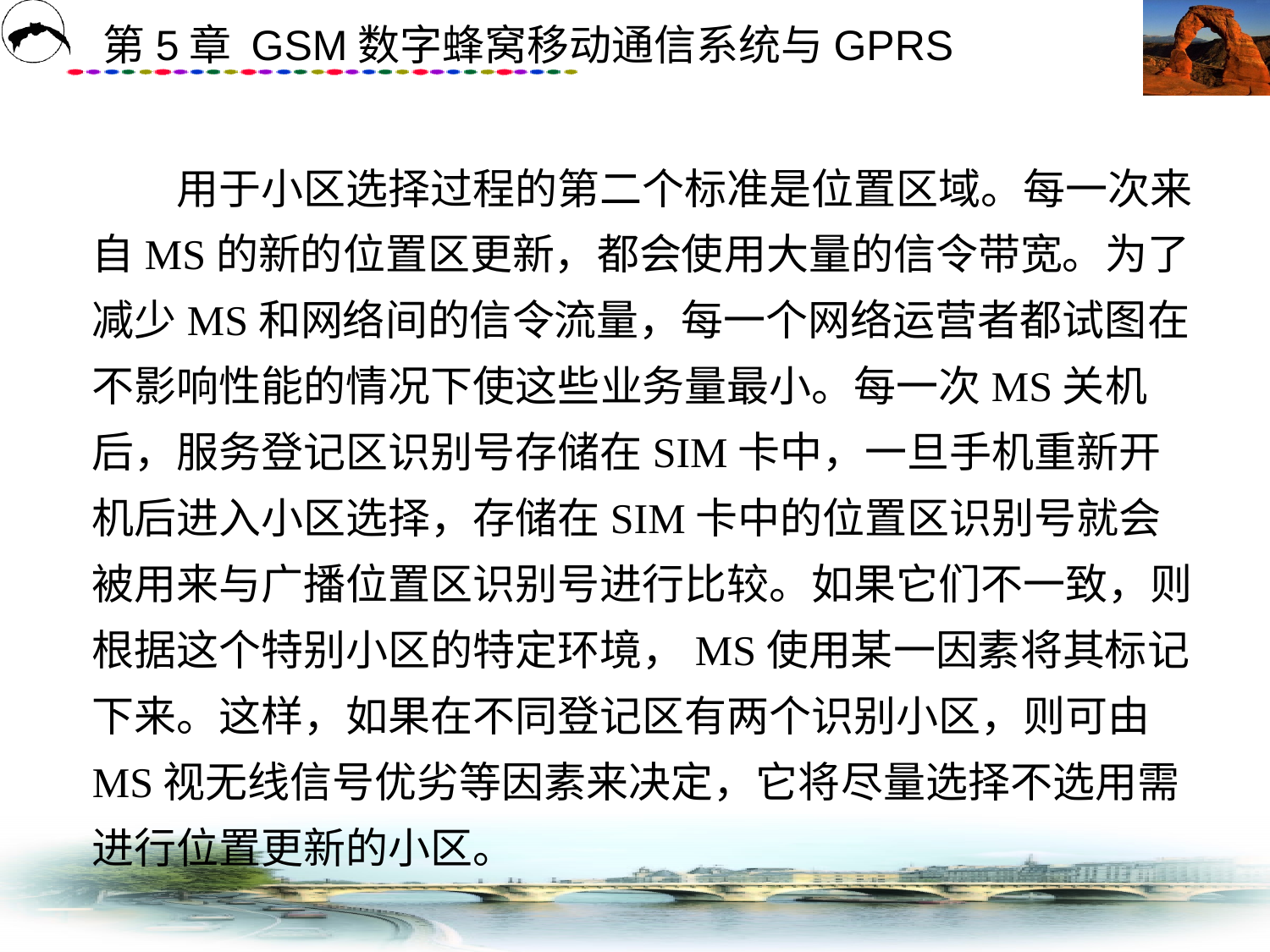

# 用于小区选择过程的第二个标准是位置区域。每一次来自MS的新的位置区更新，都会使用大量的信令带宽。为了减少MS和网络间的信令流量，每一个网络运营者都试图在不影响性能的情况下使这些业务量最小。每一次MS关机后，服务登记区识别号存储在SIM卡中，一旦手机重新开机后进入小区选择，存储在SIM卡中的位置区识别号就会被用来与广播位置区识别号进行比较。如果它们不一致，则根据这个特别小区的特定环境，MS使用某一因素将其标记下来。这样，如果在不同登记区有两个识别小区，则可由MS视无线信号优劣等因素来决定，它将尽量选择不选用需进行位置更新的小区。